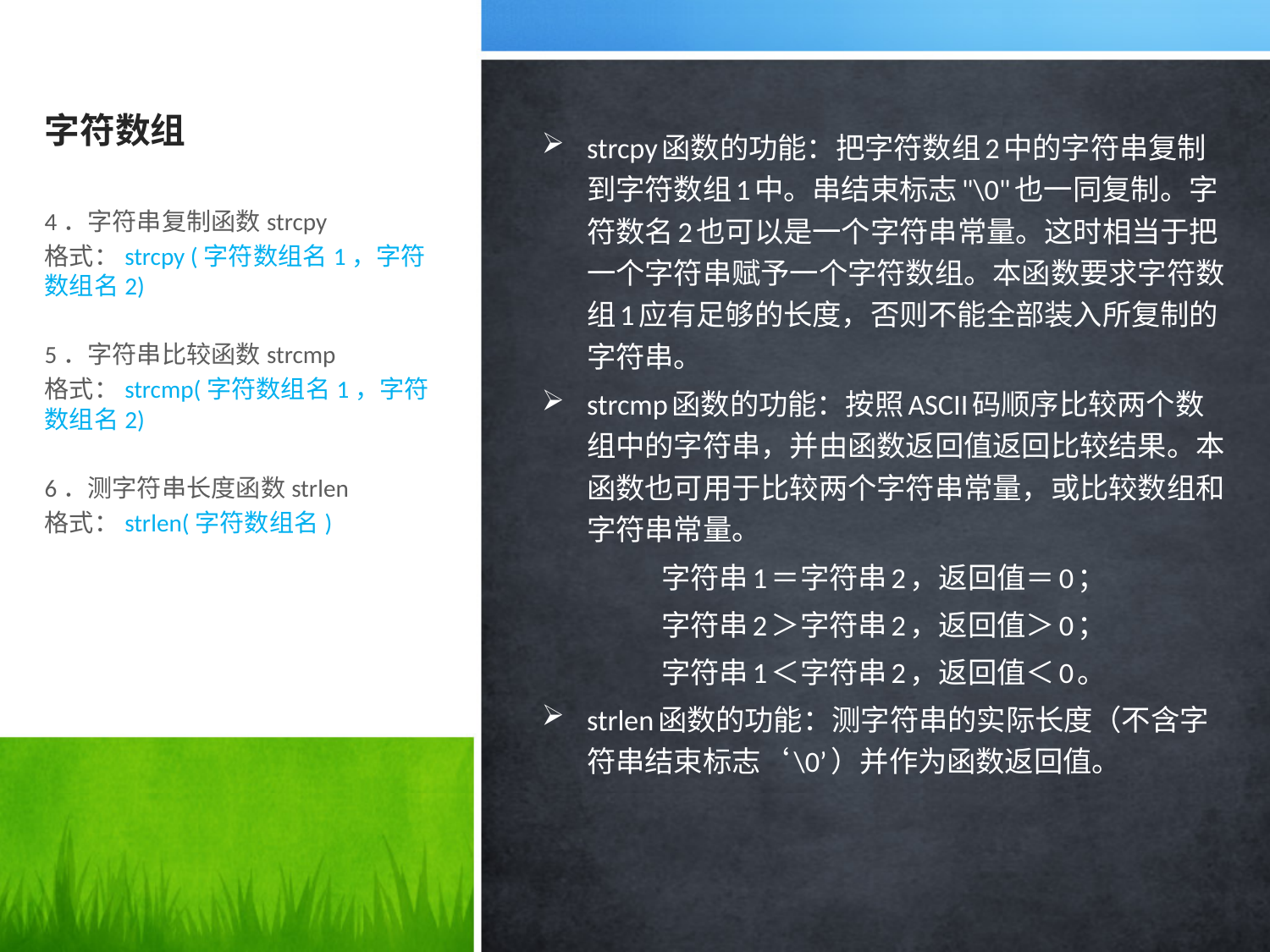

# 字符数组
strcpy函数的功能：把字符数组2中的字符串复制到字符数组1中。串结束标志"\0"也一同复制。字符数名2也可以是一个字符串常量。这时相当于把一个字符串赋予一个字符数组。本函数要求字符数组1应有足够的长度，否则不能全部装入所复制的字符串。
strcmp函数的功能：按照ASCII码顺序比较两个数组中的字符串，并由函数返回值返回比较结果。本函数也可用于比较两个字符串常量，或比较数组和字符串常量。
字符串1＝字符串2，返回值＝0；
字符串2＞字符串2，返回值＞0；
字符串1＜字符串2，返回值＜0。
strlen函数的功能：测字符串的实际长度（不含字符串结束标志‘\0’）并作为函数返回值。

4．字符串复制函数strcpy
格式：strcpy (字符数组名1，字符数组名2)

5．字符串比较函数strcmp
格式：strcmp(字符数组名1，字符数组名2)

6．测字符串长度函数strlen
格式：strlen(字符数组名)